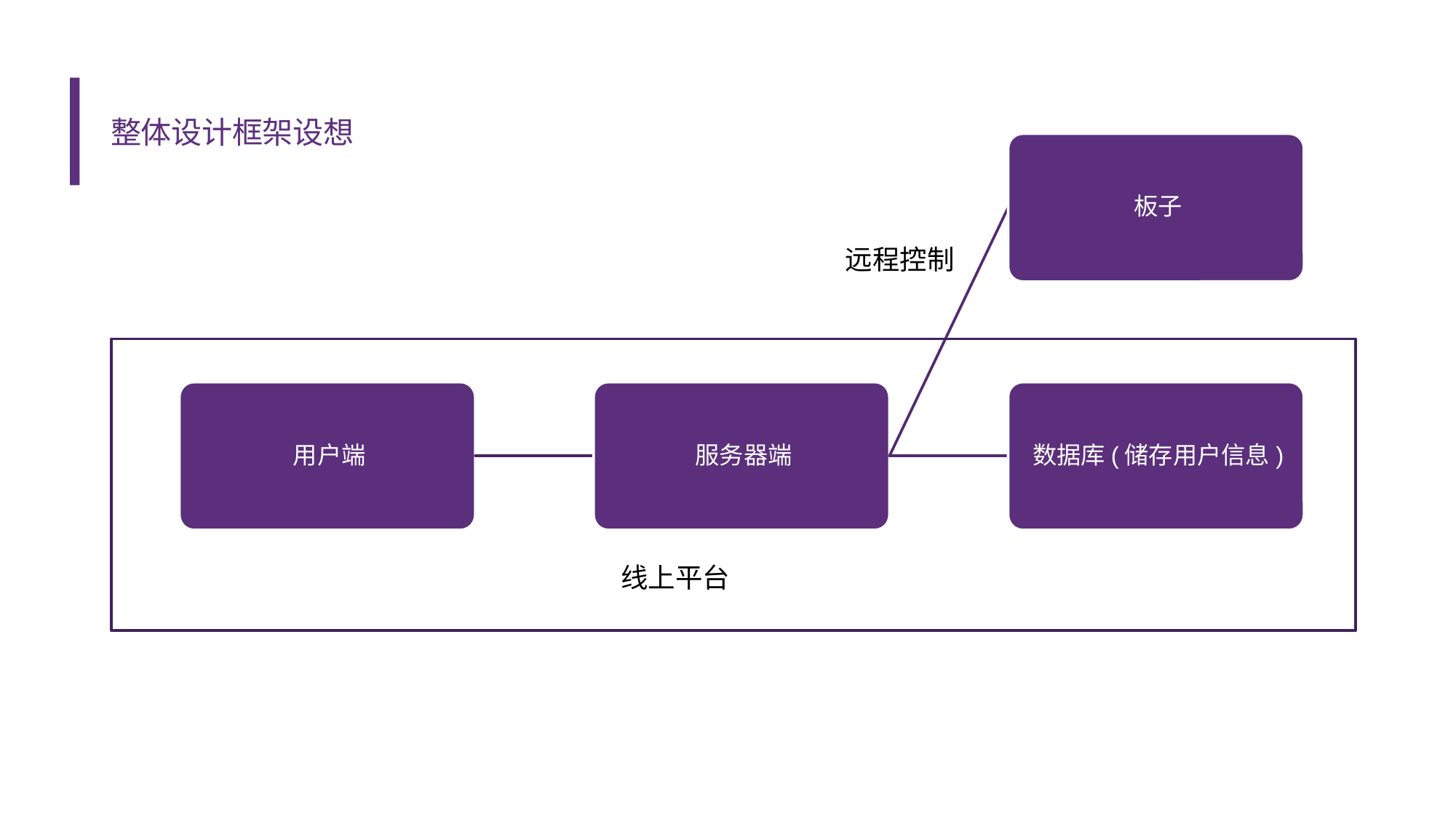

# 整体设计框架设想
用户端

服务器端

板子

数据库(储存用户信息)
远程控制

线上平台